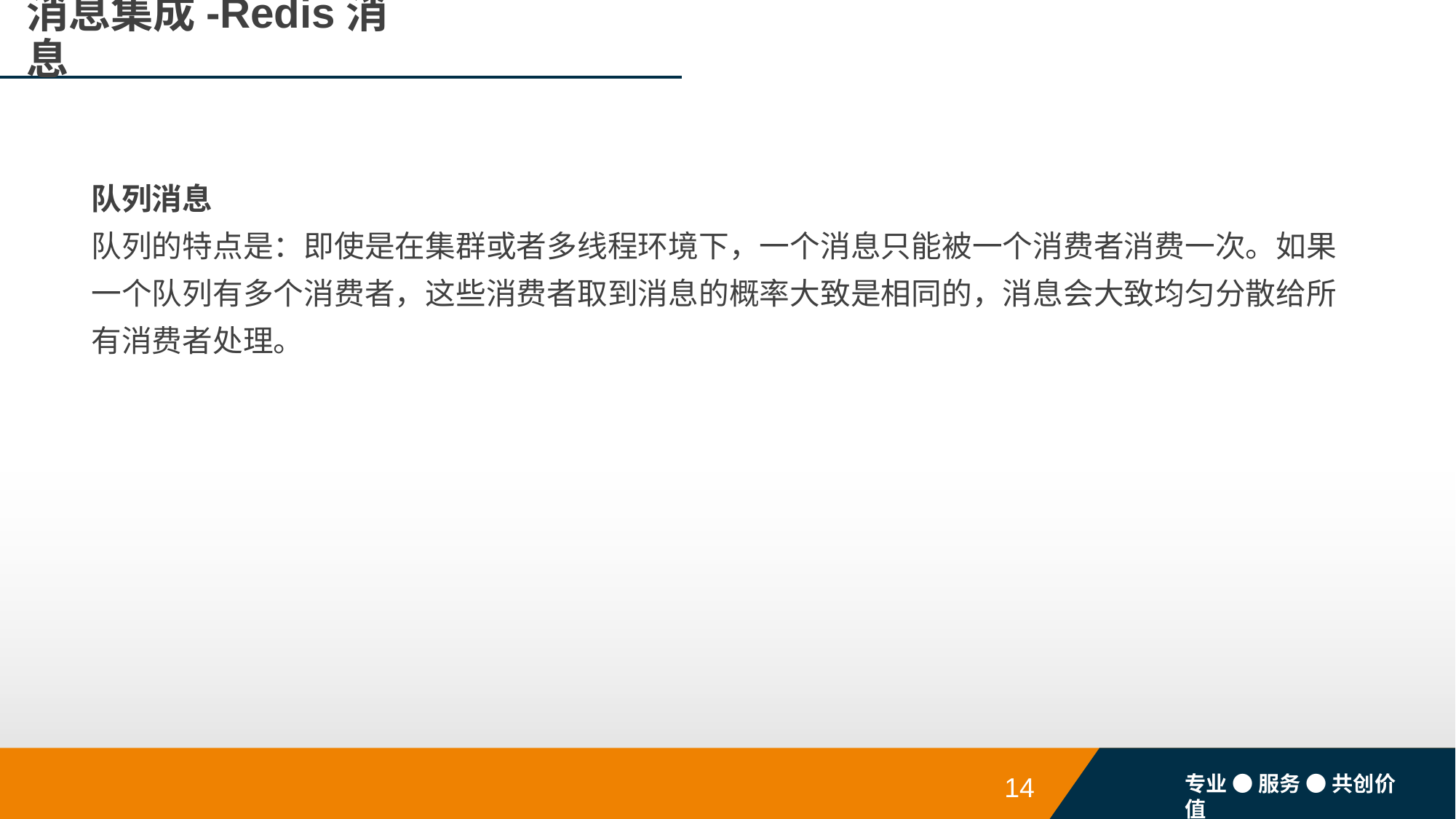

# 消息集成-Redis消息
队列消息
队列的特点是：即使是在集群或者多线程环境下，一个消息只能被一个消费者消费一次。如果一个队列有多个消费者，这些消费者取到消息的概率大致是相同的，消息会大致均匀分散给所有消费者处理。